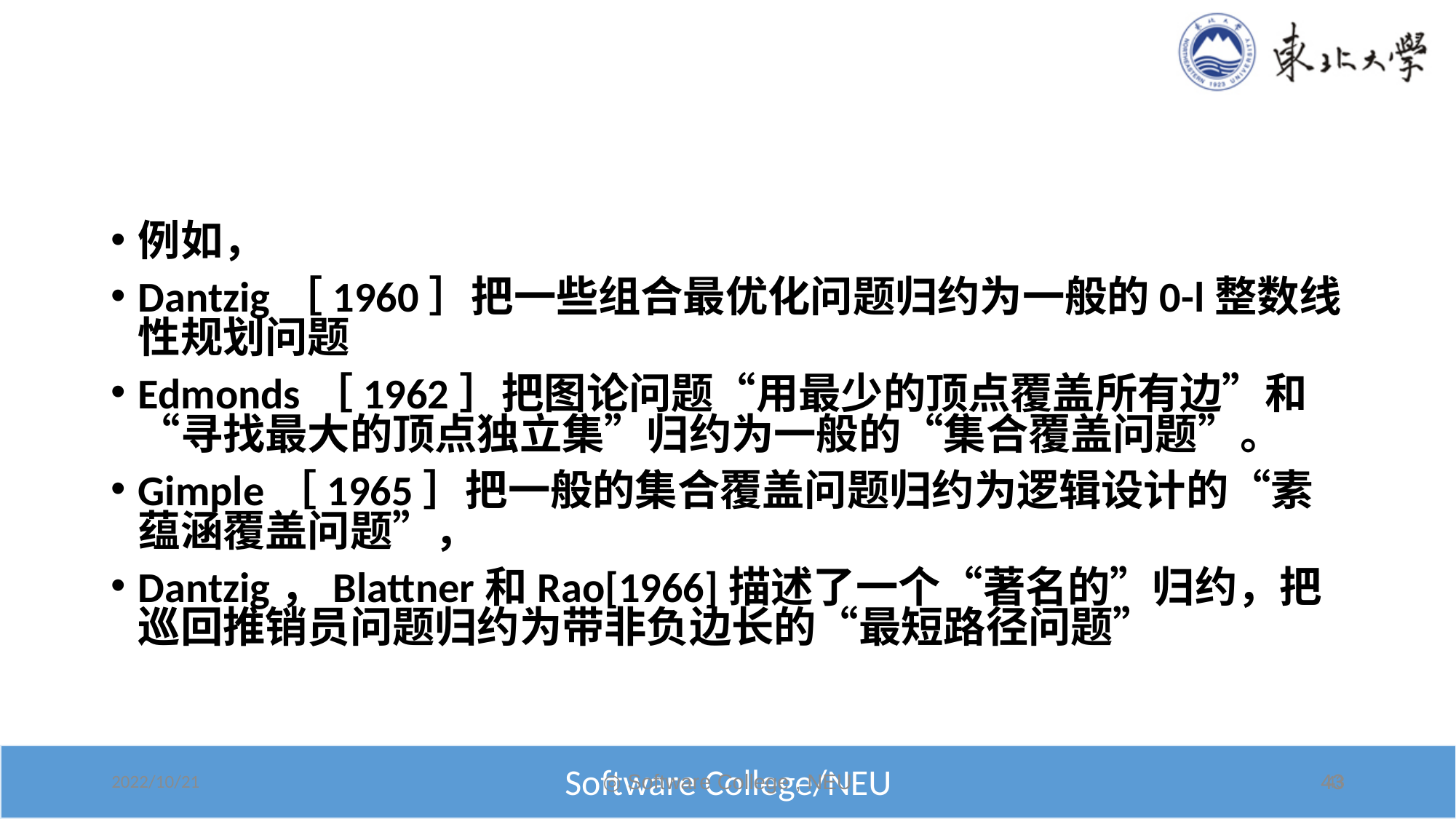

#
例如，
Dantzig［1960］把一些组合最优化问题归约为一般的0-l整数线性规划问题
Edmonds［1962］把图论问题“用最少的顶点覆盖所有边”和“寻找最大的顶点独立集”归约为一般的“集合覆盖问题”。
Gimple［1965］把一般的集合覆盖问题归约为逻辑设计的“素蕴涵覆盖问题”，
Dantzig，Blattner和Rao[1966]描述了一个“著名的”归约，把巡回推销员问题归约为带非负边长的“最短路径问题”
◎ Software College , NEU
43